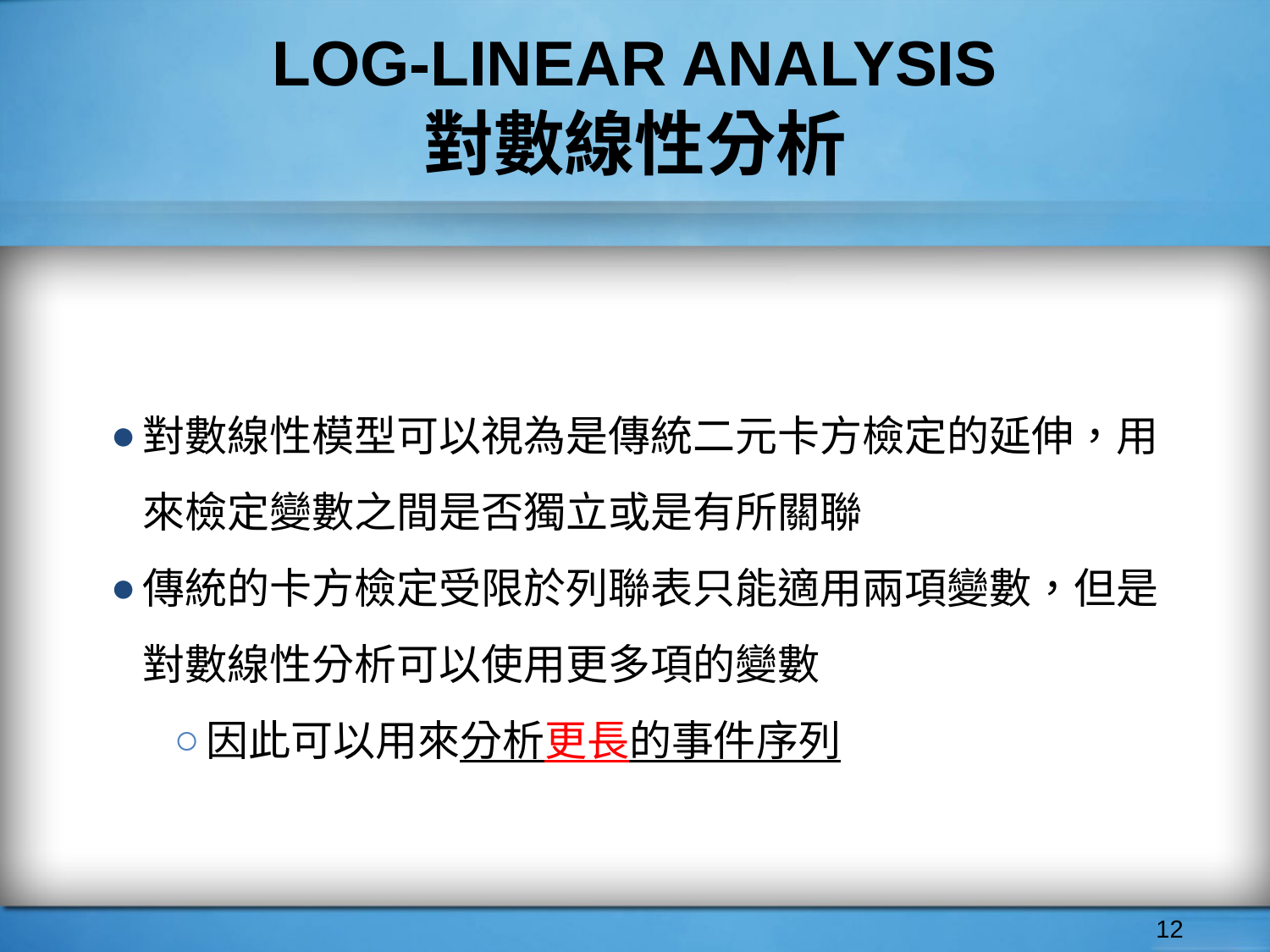

# LOG-LINEAR ANALYSIS
對數線性分析
對數線性模型可以視為是傳統二元卡方檢定的延伸，用來檢定變數之間是否獨立或是有所關聯
傳統的卡方檢定受限於列聯表只能適用兩項變數，但是對數線性分析可以使用更多項的變數
因此可以用來分析更長的事件序列
12